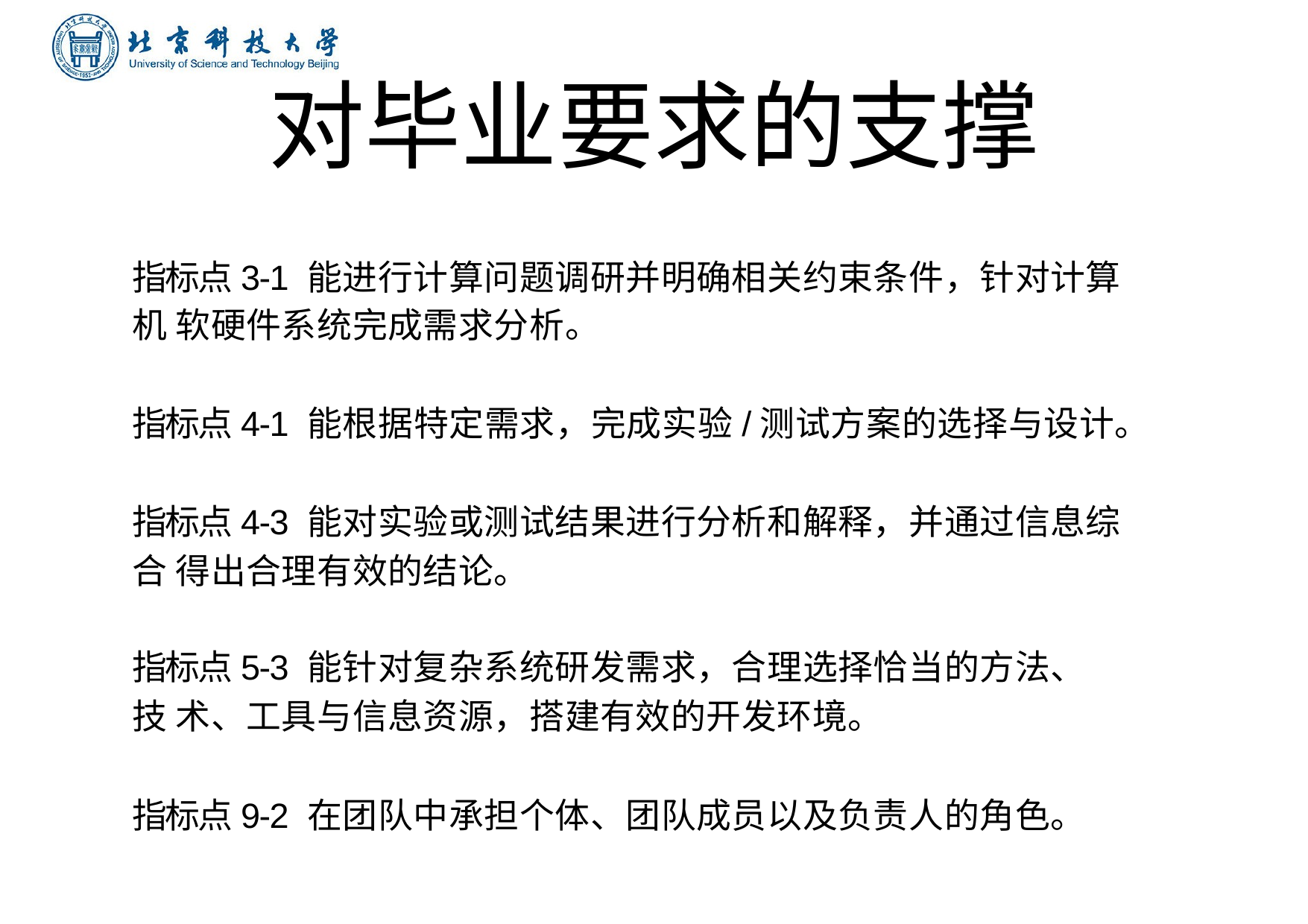

# 对毕业要求的支撑
指标点3-1 能进⾏计算问题调研并明确相关约束条件，针对计算机 软硬件系统完成需求分析。

指标点4-1 能根据特定需求，完成实验/测试⽅案的选择与设计。

指标点4-3 能对实验或测试结果进⾏分析和解释，并通过信息综合 得出合理有效的结论。

指标点5-3 能针对复杂系统研发需求，合理选择恰当的⽅法、技 术、⼯具与信息资源，搭建有效的开发环境。

指标点9-2 在团队中承担个体、团队成员以及负责⼈的⾓⾊。